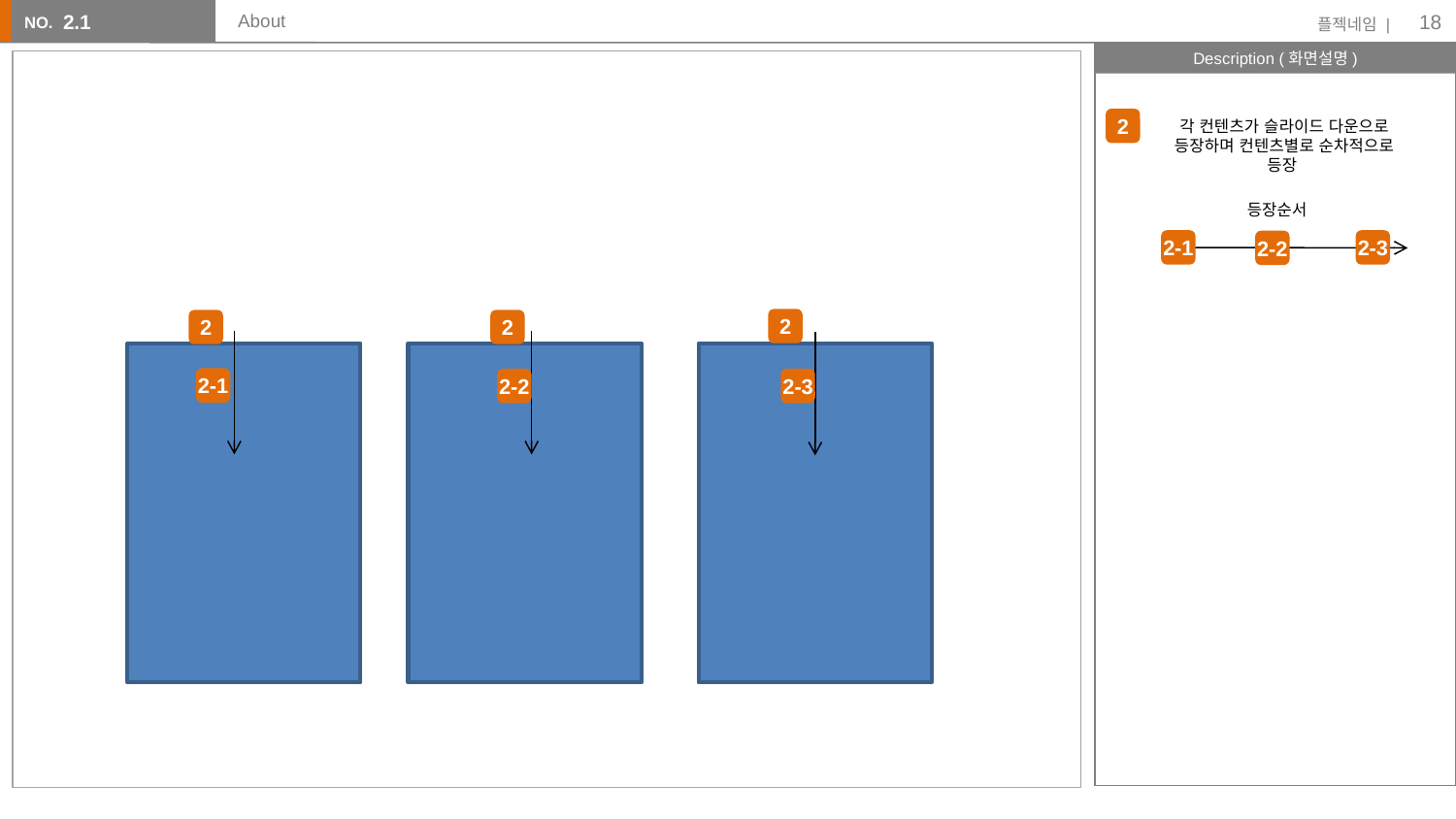

18
2.1
# About

Main | Project | About

2
각 컨텐츠가 슬라이드 다운으로 등장하며 컨텐츠별로 순차적으로 등장
등장순서
2-1
2-3
2-2
2
2
2

2-1
2-2
2-3